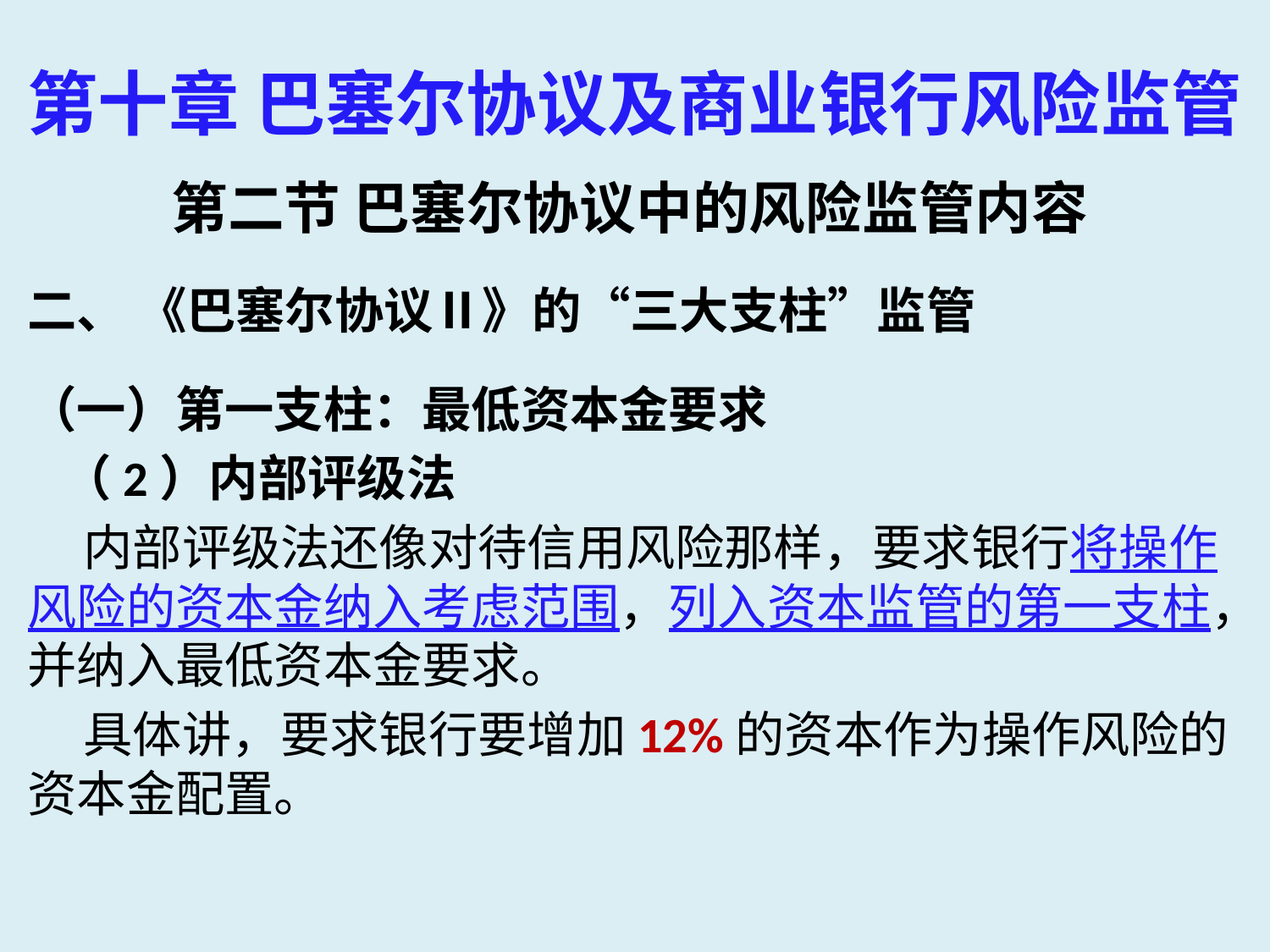

# 第十章 巴塞尔协议及商业银行风险监管
第二节 巴塞尔协议中的风险监管内容
二、 《巴塞尔协议Ⅱ》的“三大支柱”监管
（一）第一支柱：最低资本金要求
  （2）内部评级法
    内部评级法还像对待信用风险那样，要求银行将操作风险的资本金纳入考虑范围，列入资本监管的第一支柱，并纳入最低资本金要求。
    具体讲，要求银行要增加12%的资本作为操作风险的资本金配置。
25